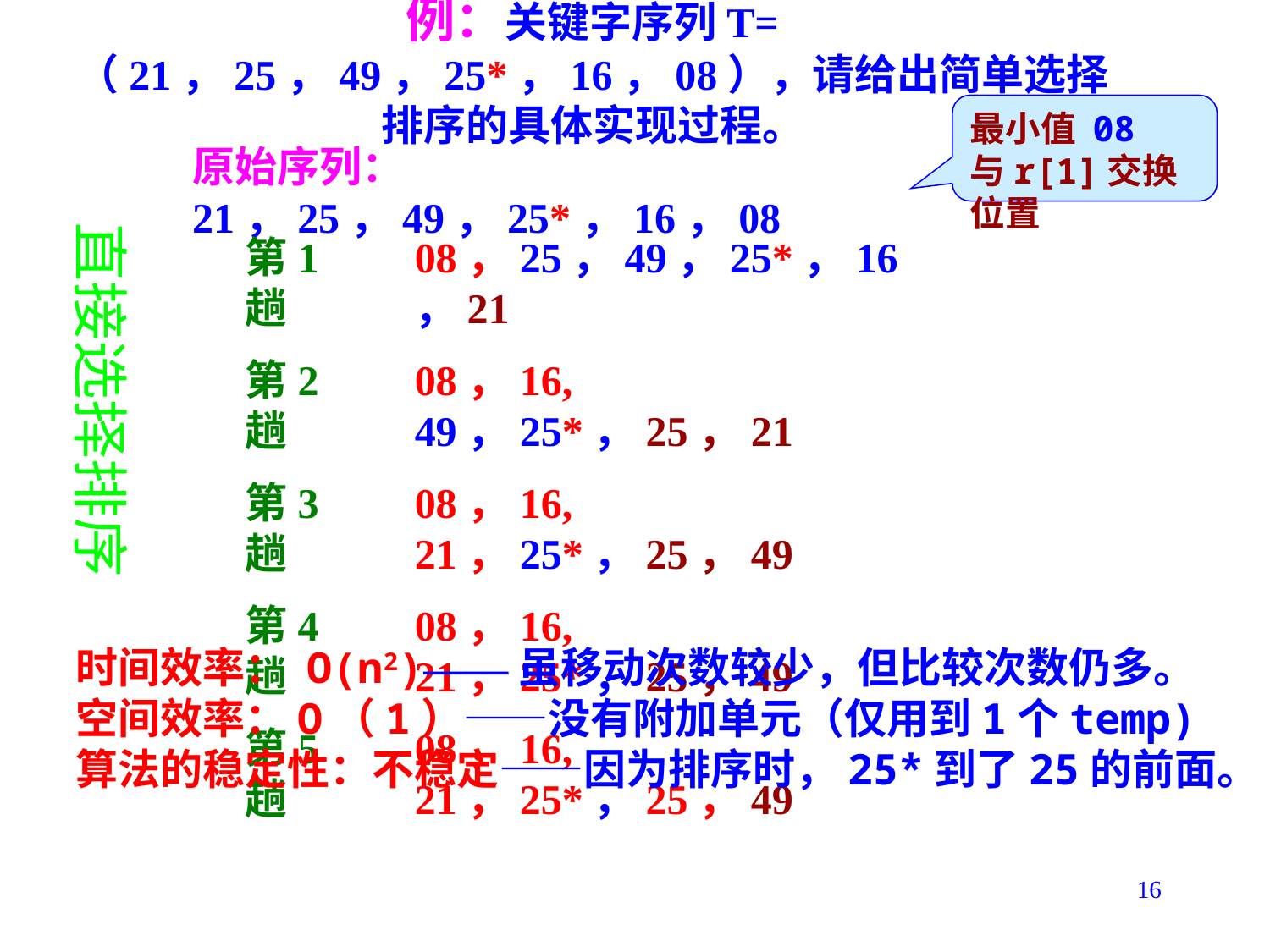

# 例：关键字序列T= （21，25，49，25*，16，08），请给出简单选择排序的具体实现过程。
最小值 08 与r[1]交换位置
原始序列： 21，25，49，25*，16，08
第1趟
第2趟
第3趟
第4趟
第5趟
08，25，49，25*，16，21
08，16,   49，25*，25，21
08，16,   21，25*，25，49
08，16,   21，25*，25，49
08，16,   21，25*，25，49
直接选择排序
时间效率： O(n2)——虽移动次数较少，但比较次数仍多。
空间效率：O（1）——没有附加单元（仅用到1个temp)
算法的稳定性：不稳定——因为排序时，25*到了25的前面。
16